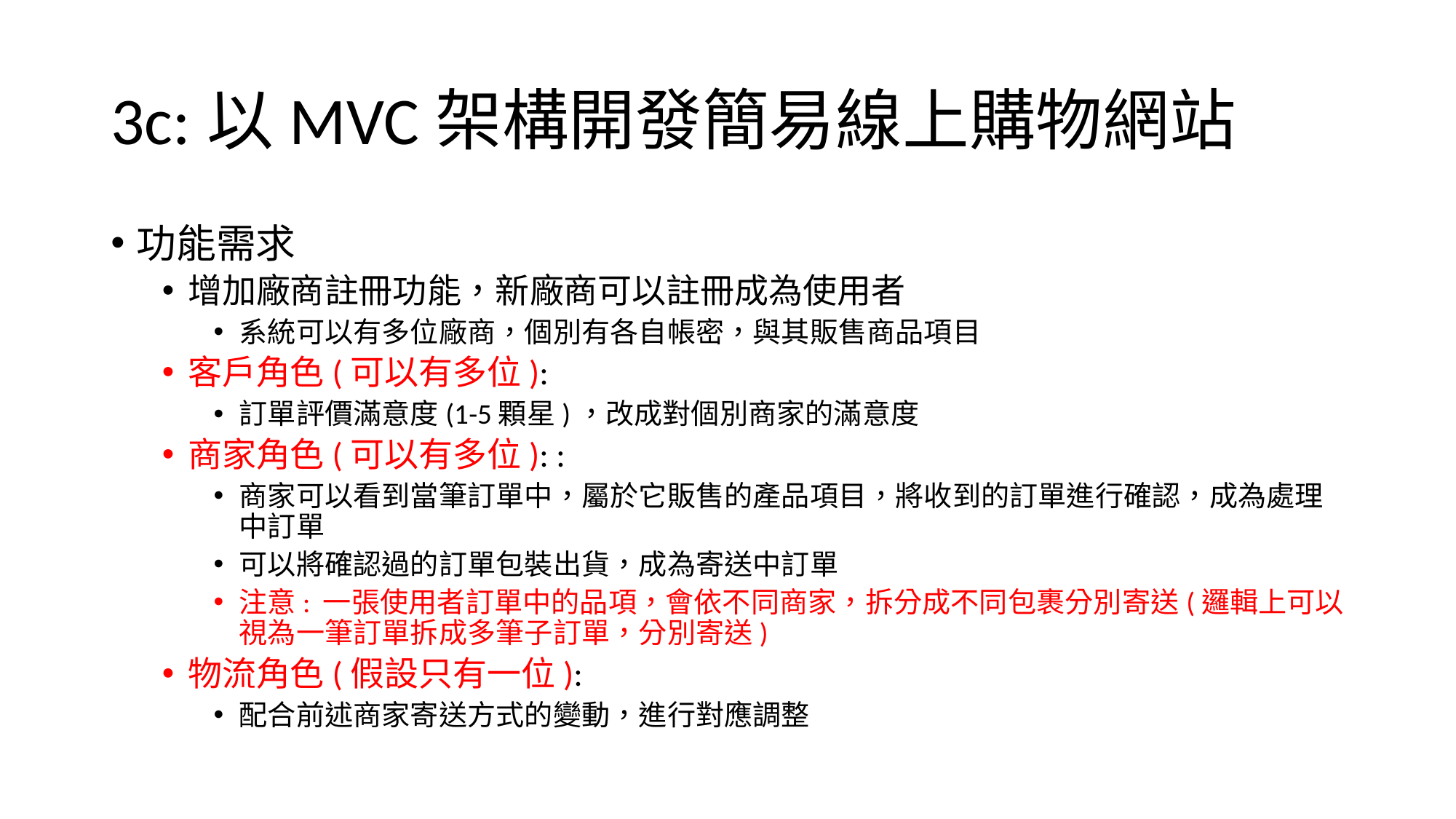

# 3c:以MVC架構開發簡易線上購物網站
功能需求
增加廠商註冊功能，新廠商可以註冊成為使用者
系統可以有多位廠商，個別有各自帳密，與其販售商品項目
客戶角色(可以有多位):
訂單評價滿意度(1-5顆星)，改成對個別商家的滿意度
商家角色(可以有多位): :
商家可以看到當筆訂單中，屬於它販售的產品項目，將收到的訂單進行確認，成為處理中訂單
可以將確認過的訂單包裝出貨，成為寄送中訂單
注意: 一張使用者訂單中的品項，會依不同商家，拆分成不同包裹分別寄送(邏輯上可以視為一筆訂單拆成多筆子訂單，分別寄送)
物流角色(假設只有一位):
配合前述商家寄送方式的變動，進行對應調整